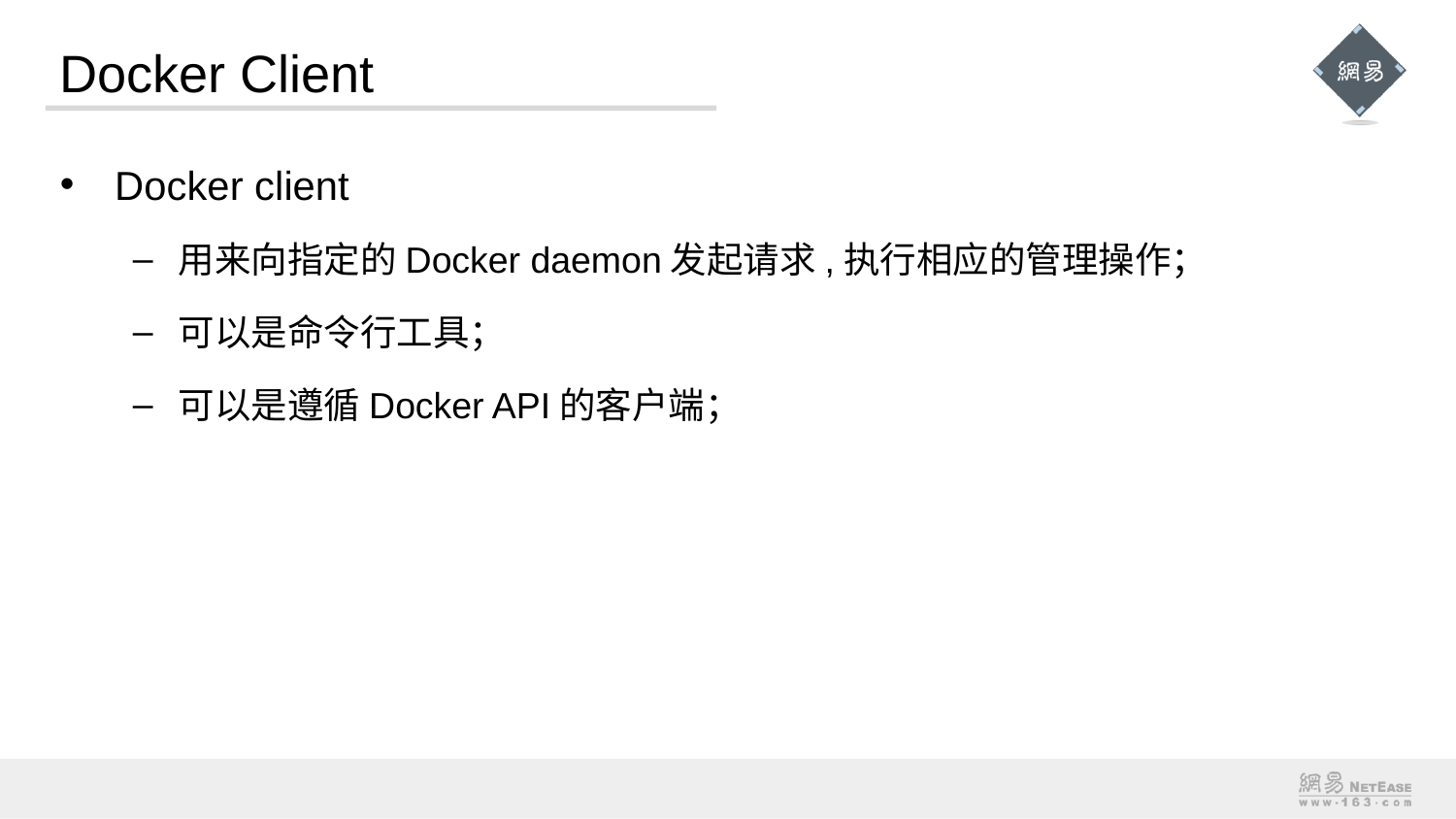

# Docker Client
Docker client
用来向指定的Docker daemon发起请求,执行相应的管理操作；
可以是命令行工具；
可以是遵循Docker API的客户端；